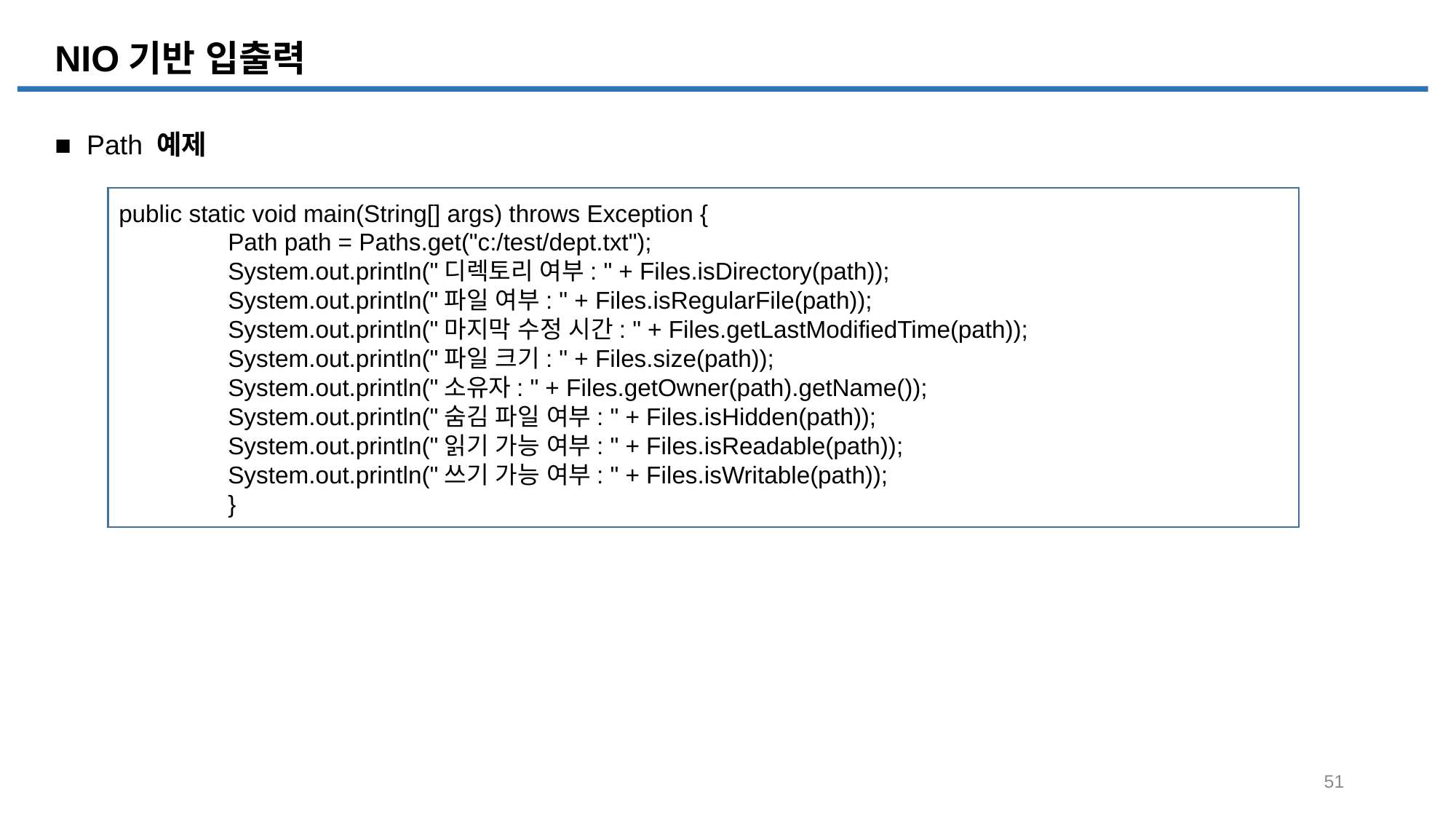

NIO기반 입출력

■  Path 예제
public static void main(String[] args) throws Exception {
	Path path = Paths.get("c:/test/dept.txt");
	System.out.println("디렉토리 여부: " + Files.isDirectory(path));
	System.out.println("파일 여부: " + Files.isRegularFile(path));
	System.out.println("마지막 수정 시간: " + Files.getLastModifiedTime(path));
	System.out.println("파일 크기: " + Files.size(path));
	System.out.println("소유자: " + Files.getOwner(path).getName());
	System.out.println("숨김 파일 여부: " + Files.isHidden(path));
	System.out.println("읽기 가능 여부: " + Files.isReadable(path));
	System.out.println("쓰기 가능 여부: " + Files.isWritable(path));
	}
51